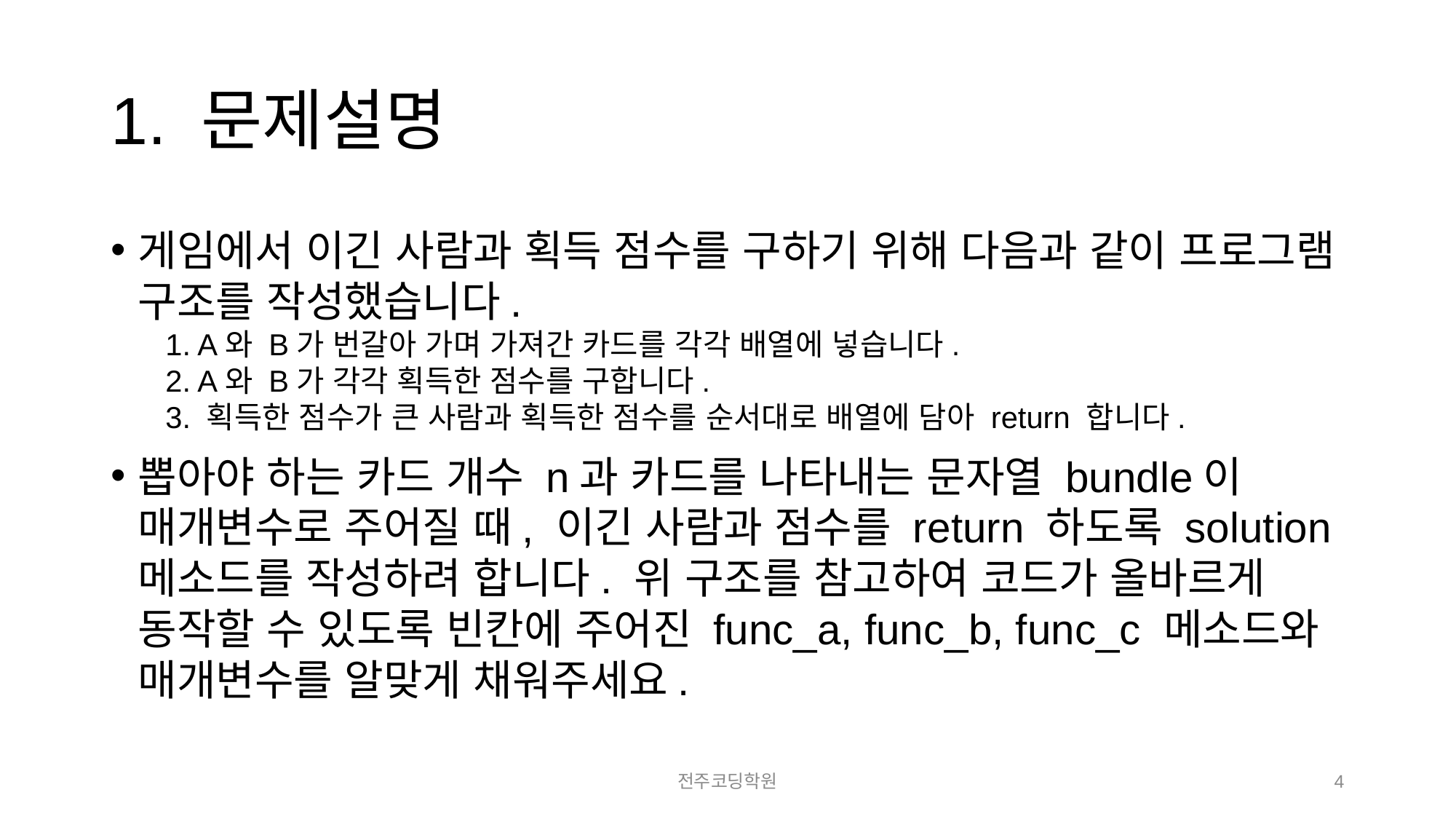

# 1. 문제설명
게임에서 이긴 사람과 획득 점수를 구하기 위해 다음과 같이 프로그램 구조를 작성했습니다.
1. A와 B가 번갈아 가며 가져간 카드를 각각 배열에 넣습니다.
2. A와 B가 각각 획득한 점수를 구합니다.
3. 획득한 점수가 큰 사람과 획득한 점수를 순서대로 배열에 담아 return 합니다.
뽑아야 하는 카드 개수 n과 카드를 나타내는 문자열 bundle이 매개변수로 주어질 때, 이긴 사람과 점수를 return 하도록 solution 메소드를 작성하려 합니다. 위 구조를 참고하여 코드가 올바르게 동작할 수 있도록 빈칸에 주어진 func_a, func_b, func_c 메소드와 매개변수를 알맞게 채워주세요.
전주코딩학원
4